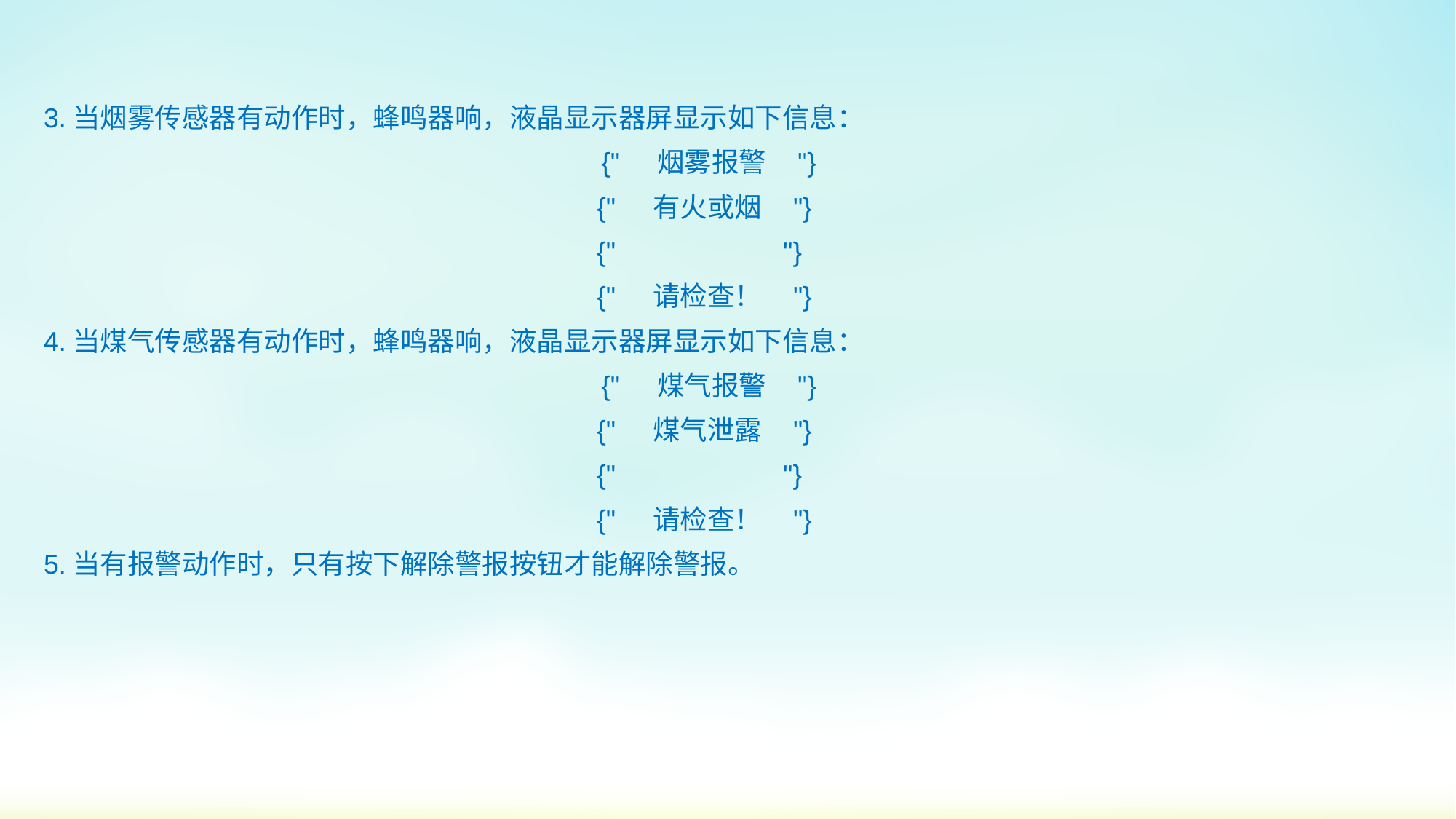

3.当烟雾传感器有动作时，蜂鸣器响，液晶显示器屏显示如下信息：
                                                                         {"    烟雾报警    "}
					 {"    有火或烟    "}
					 {"                      "}
					 {"    请检查！    "}
4.当煤气传感器有动作时，蜂鸣器响，液晶显示器屏显示如下信息：
                                                                         {"    煤气报警    "}
					 {"    煤气泄露    "}
					 {"                      "}
					 {"    请检查！    "}
5.当有报警动作时，只有按下解除警报按钮才能解除警报。